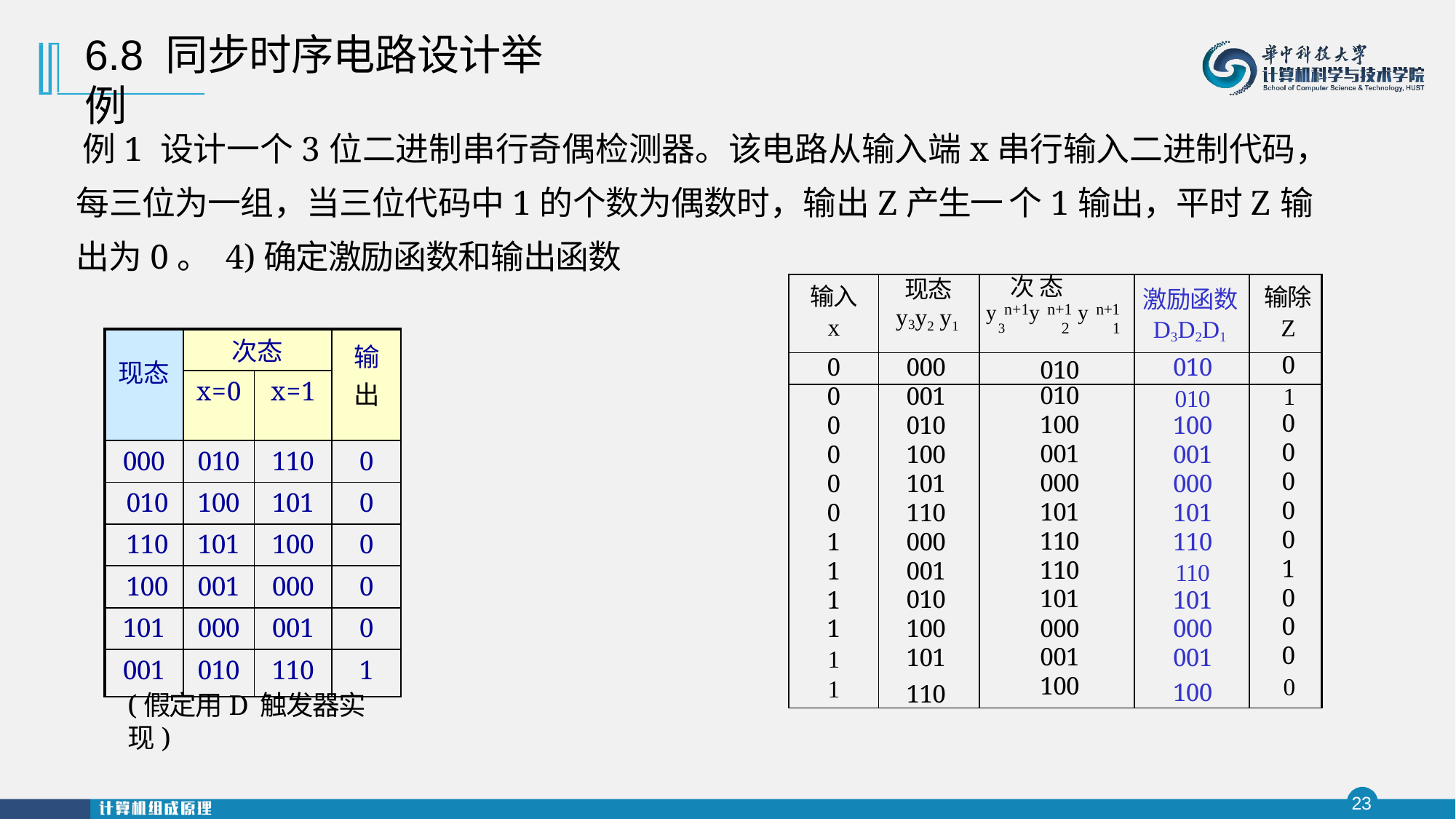

# 6.8 同步时序电路设计举例
例1 设计一个3位二进制串行奇偶检测器。该电路从输入端x串行输入二进制代码，每三位为一组，当三位代码中1的个数为偶数时，输出Z产生一 个1输出，平时Z输出为0。 4)确定激励函数和输出函数
| 输入 x | 现态 y3y2 y1 | 次 态 y n+1y n+1 y n+1 3 2 1 | 激励函数 D3D2D1 | 输除 Z |
| --- | --- | --- | --- | --- |
| 0 | 000 | 010 | 010 | 0 |
| 0 | 001 | 010 | 010 | 1 |
| 0 | 010 | 100 | 100 | 0 |
| 0 | 100 | 001 | 001 | 0 |
| 0 | 101 | 000 | 000 | 0 |
| 0 | 110 | 101 | 101 | 0 |
| 1 | 000 | 110 | 110 | 0 |
| 1 | 001 | 110 | 110 | 1 |
| 1 | 010 | 101 | 101 | 0 |
| 1 | 100 | 000 | 000 | 0 |
| 1 | 101 | 001 | 001 | 0 |
| 1 | 110 | 100 | 100 | 0 |
| 现态 | 次态 |  | 输 出 |
| --- | --- | --- | --- |
|  | x=0 | x=1 |  |
| 000 | 010 | 110 | 0 |
| 010 | 100 | 101 | 0 |
| 110 | 101 | 100 | 0 |
| 100 | 001 | 000 | 0 |
| 101 | 000 | 001 | 0 |
| 001 | 010 | 110 | 1 |
(假定用D触发器实现)
23